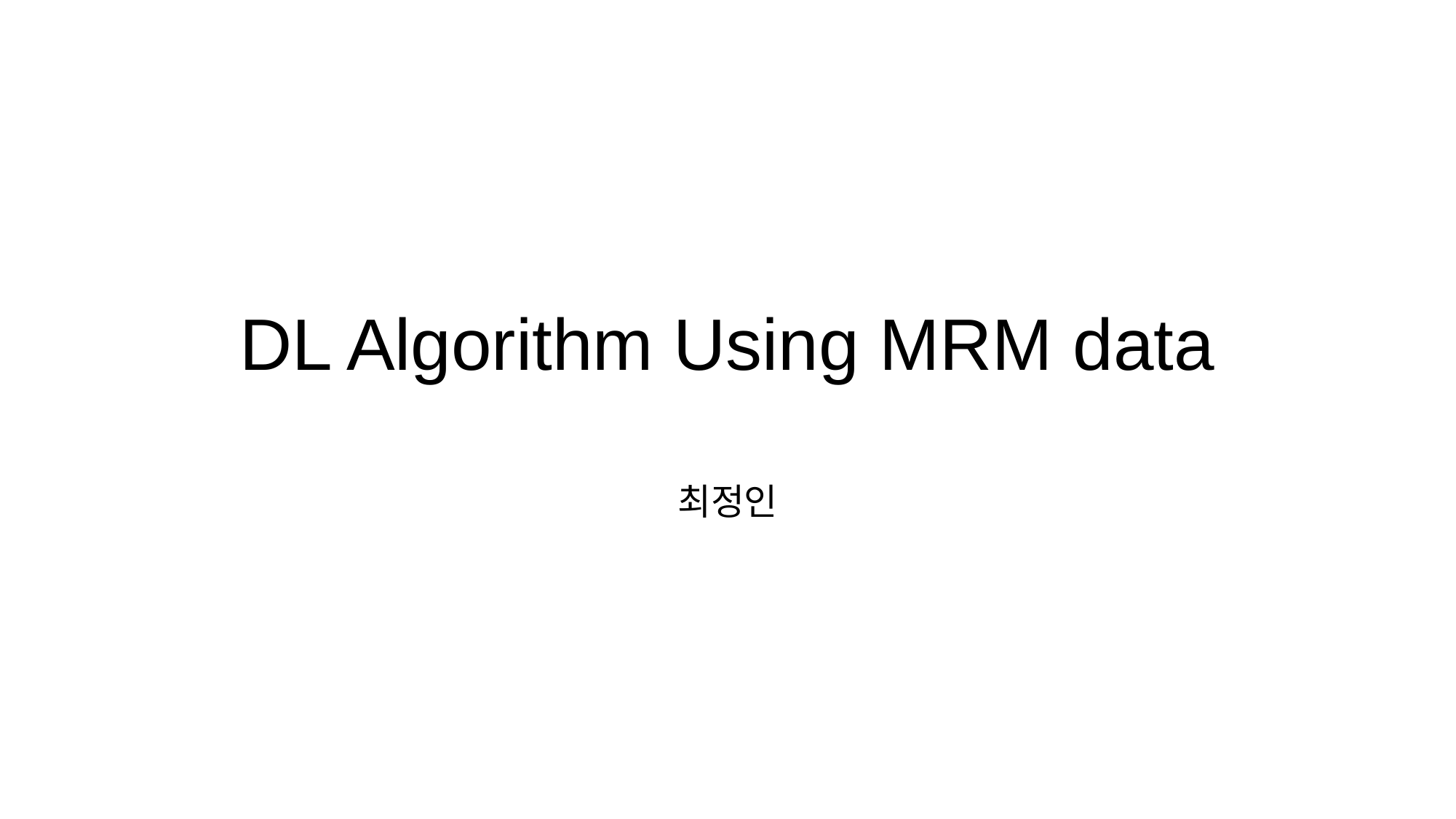

# DL Algorithm Using MRM data
최정인